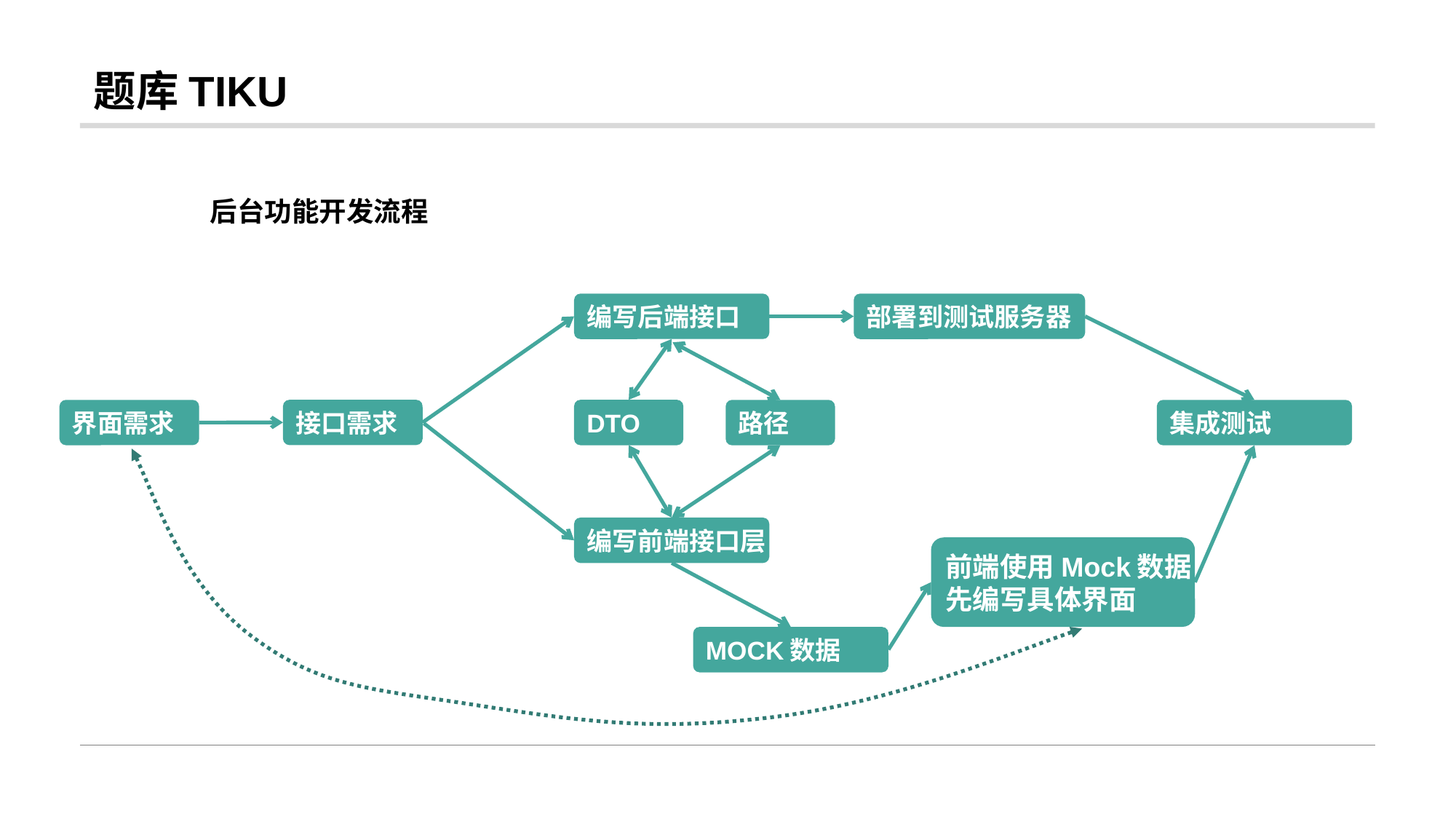

# 题库TIKU
后台功能开发流程
编写后端接口
部署到测试服务器
DTO
接口需求
路径
集成测试
界面需求

编写前端接口层
前端使用Mock数据
先编写具体界面
MOCK数据
16